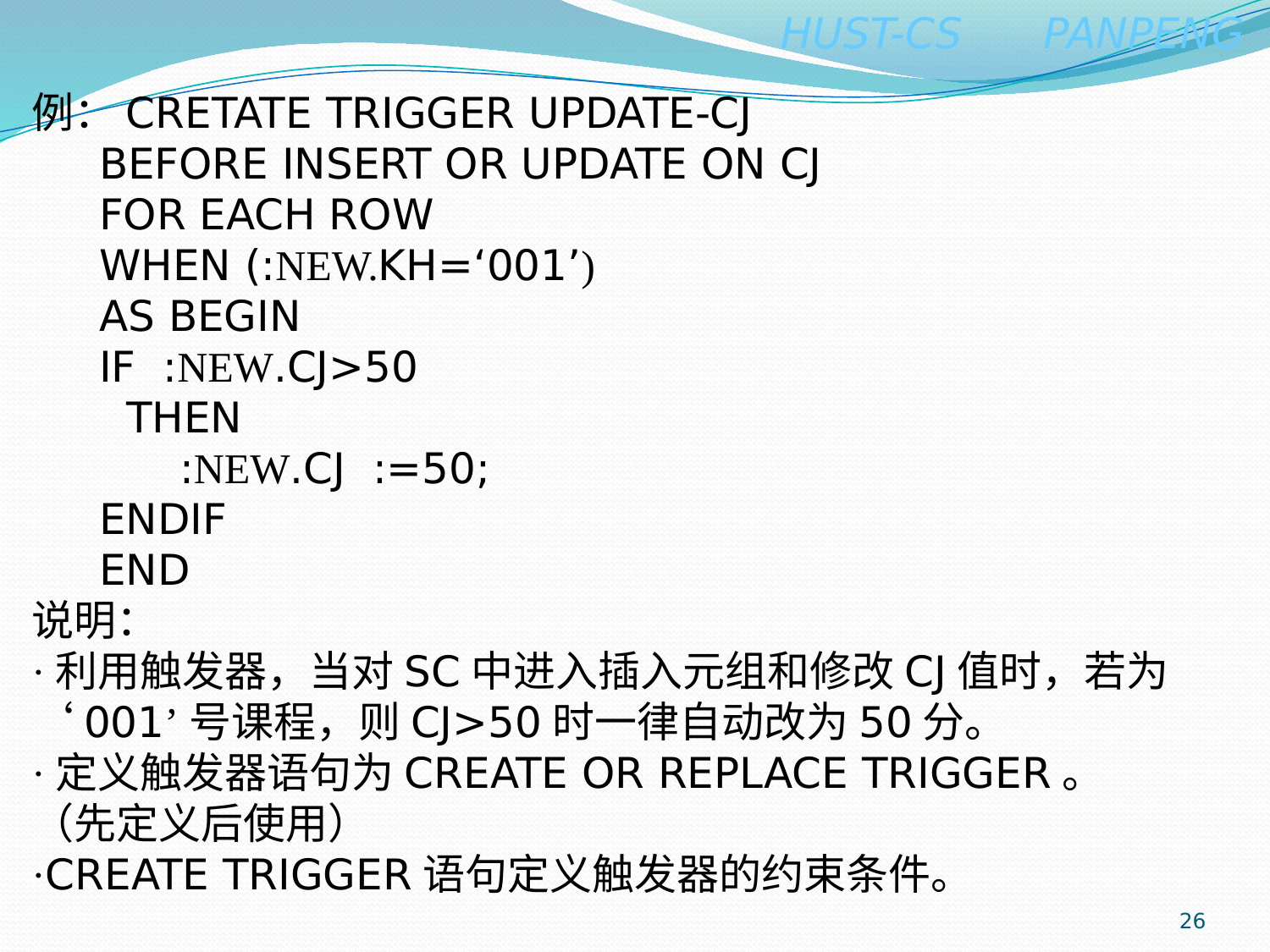

例：CRETATE TRIGGER UPDATE-CJ
     BEFORE INSERT OR UPDATE ON CJ
     FOR EACH ROW
     WHEN (:NEW.KH=‘001’)
     AS BEGIN
     IF  :NEW.CJ>50
       THEN
              :NEW.CJ  :=50;
     ENDIF
     END
说明：
·利用触发器，当对SC中进入插入元组和修改CJ值时，若为‘001’号课程，则CJ>50时一律自动改为50分。
·定义触发器语句为CREATE OR REPLACE TRIGGER。
（先定义后使用）
·CREATE TRIGGER语句定义触发器的约束条件。
26